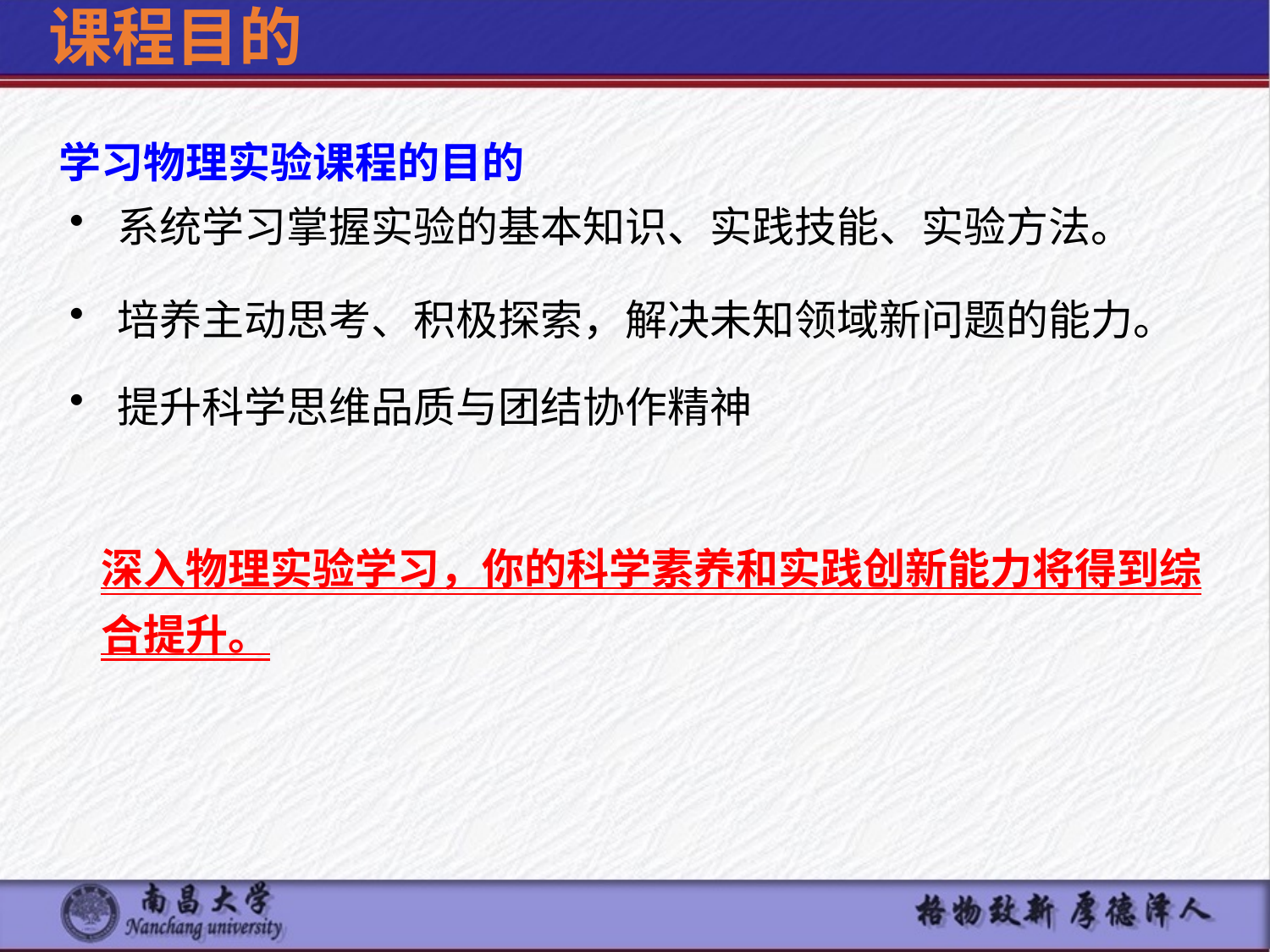

课程目的
学习物理实验课程的目的
系统学习掌握实验的基本知识、实践技能、实验方法。
培养主动思考、积极探索，解决未知领域新问题的能力。
提升科学思维品质与团结协作精神
深入物理实验学习，你的科学素养和实践创新能力将得到综合提升。